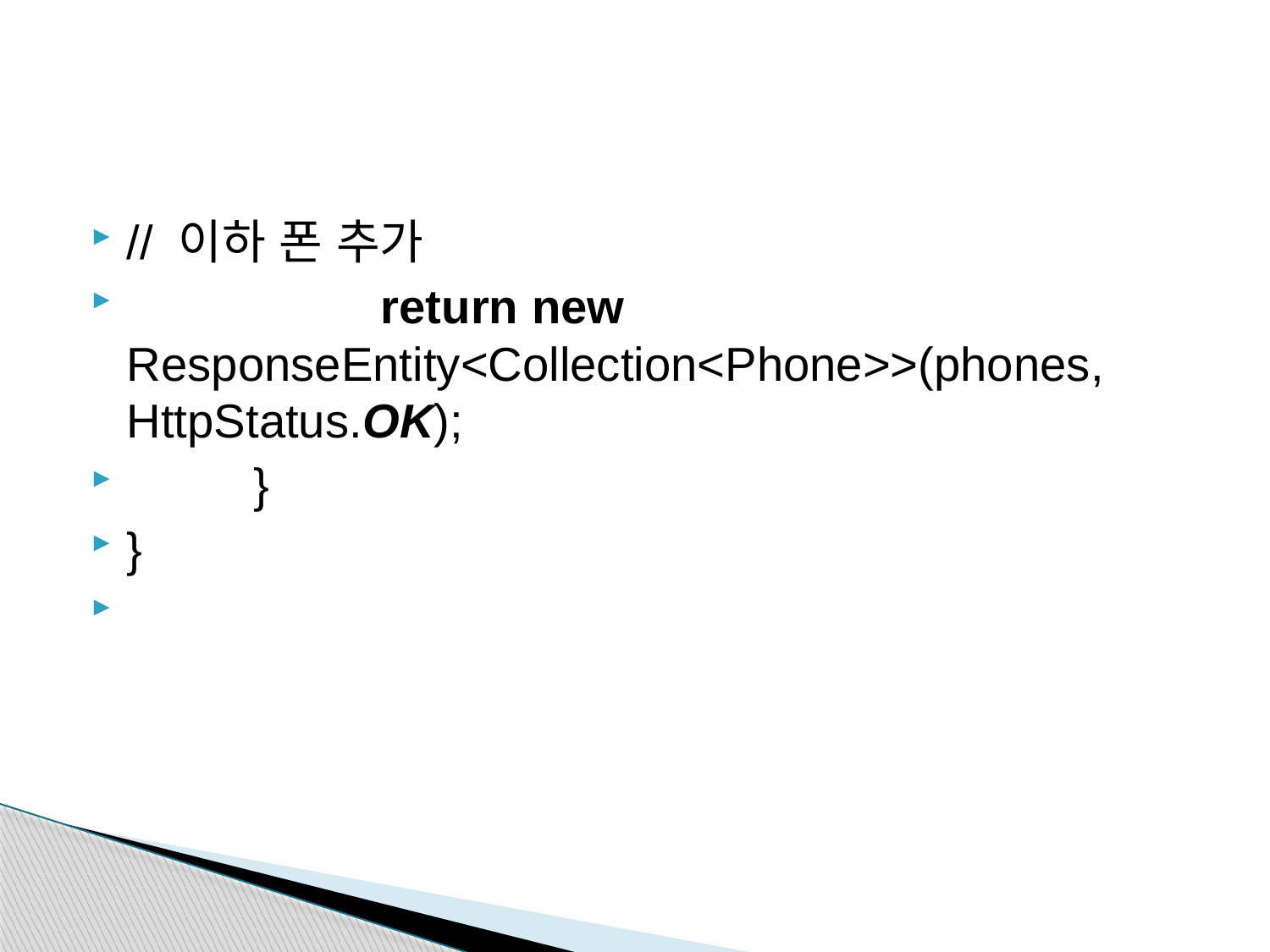

#
// 이하 폰 추가
		return new ResponseEntity<Collection<Phone>>(phones, HttpStatus.OK);
	}
}